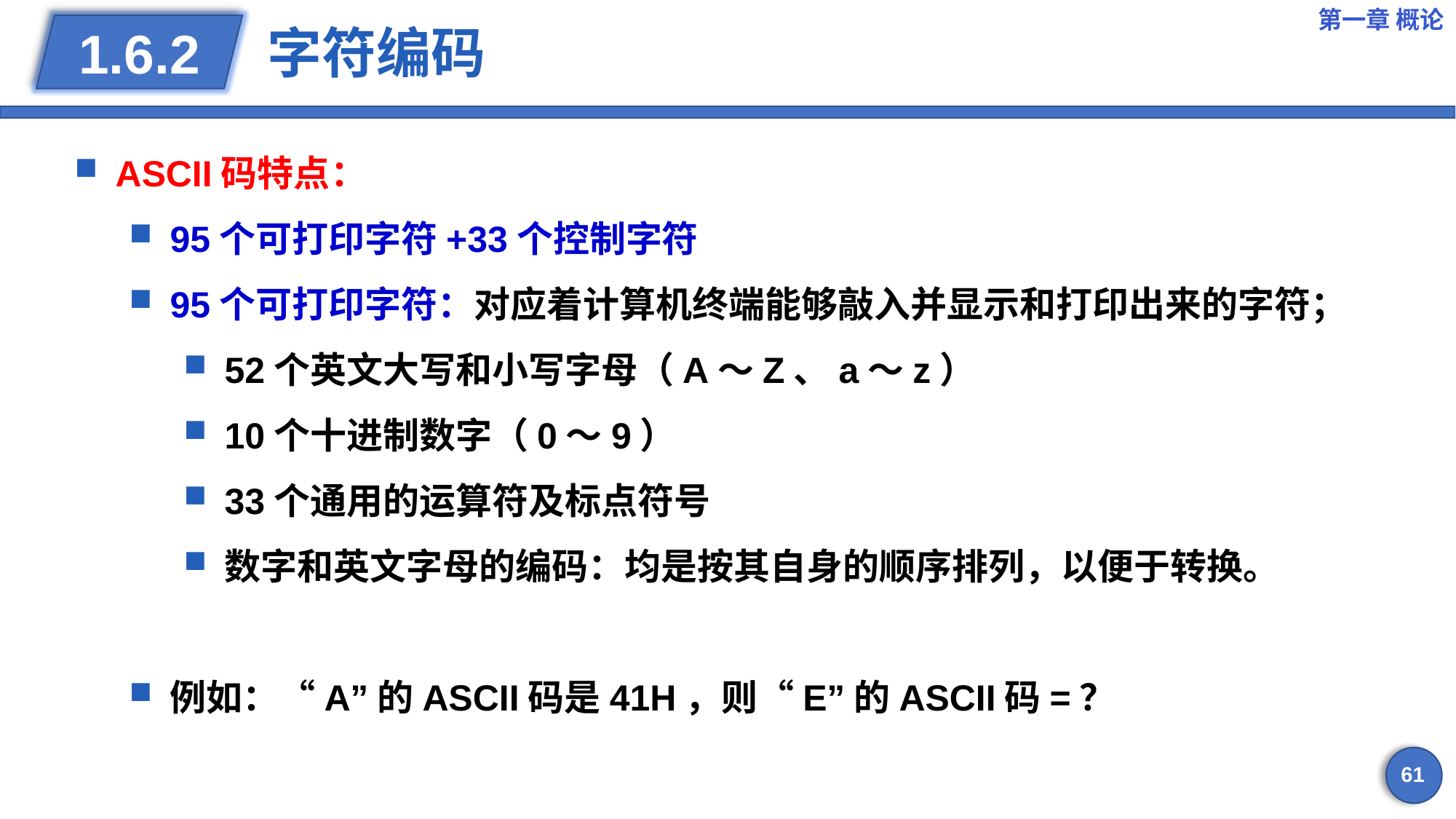

第一章 概论
# 字符编码
1.6.2
ASCII码特点：
95个可打印字符+33个控制字符
95个可打印字符：对应着计算机终端能够敲入并显示和打印出来的字符；
52个英文大写和小写字母（A～Z、a～z）
10个十进制数字（0～9）
33个通用的运算符及标点符号
数字和英文字母的编码：均是按其自身的顺序排列，以便于转换。

例如：“A”的ASCII码是41H，则“E”的ASCII码=？
61